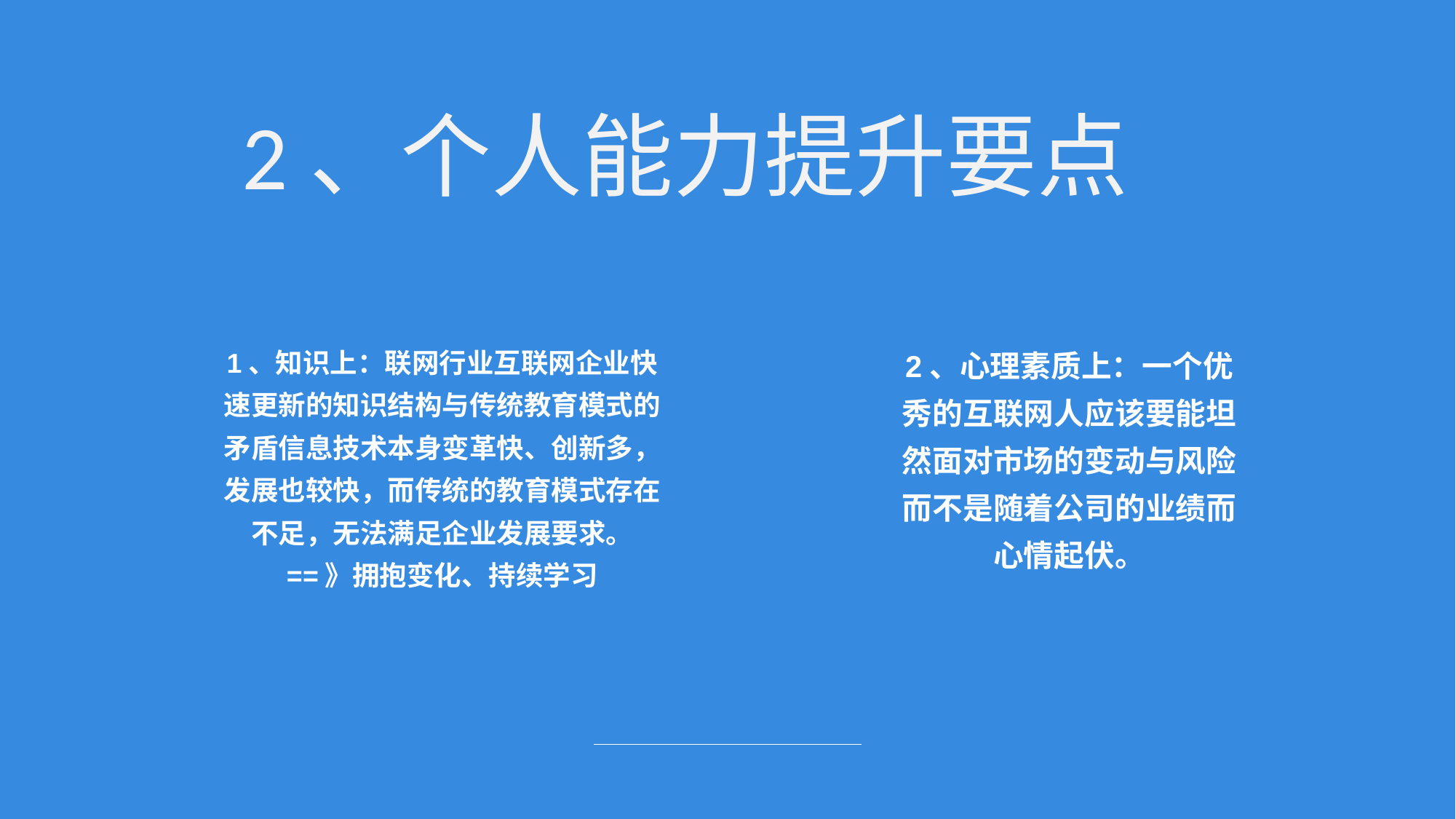

2、个人能力提升要点
1、知识上：联网行业互联网企业快速更新的知识结构与传统教育模式的矛盾信息技术本身变革快、创新多，发展也较快，而传统的教育模式存在不足，无法满足企业发展要求。
==》拥抱变化、持续学习
2、心理素质上：一个优秀的互联网人应该要能坦然面对市场的变动与风险而不是随着公司的业绩而心情起伏。